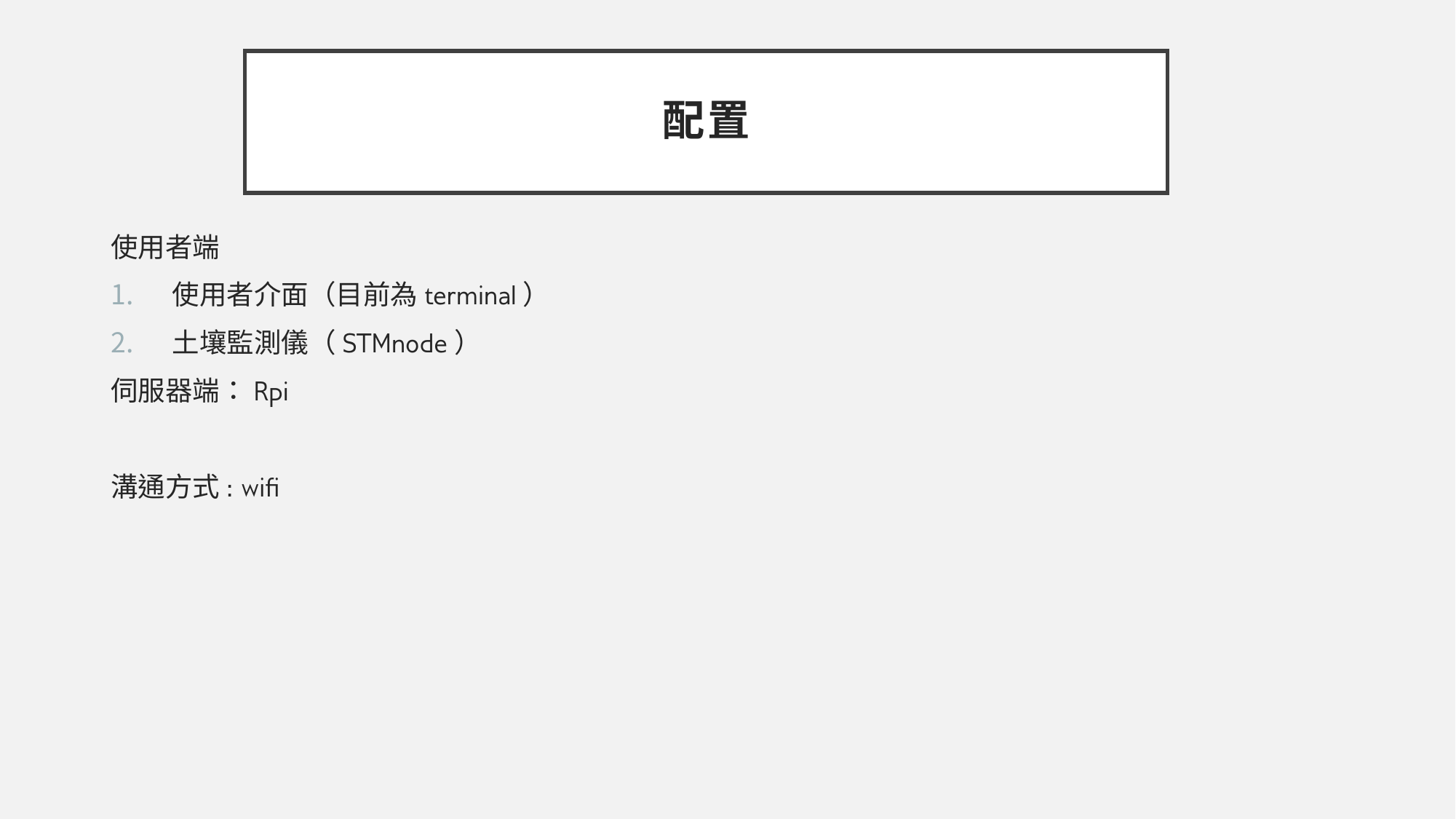

# 配置
使用者端
使用者介面（目前為terminal）
土壤監測儀（STMnode）
伺服器端：Rpi

溝通方式: wifi